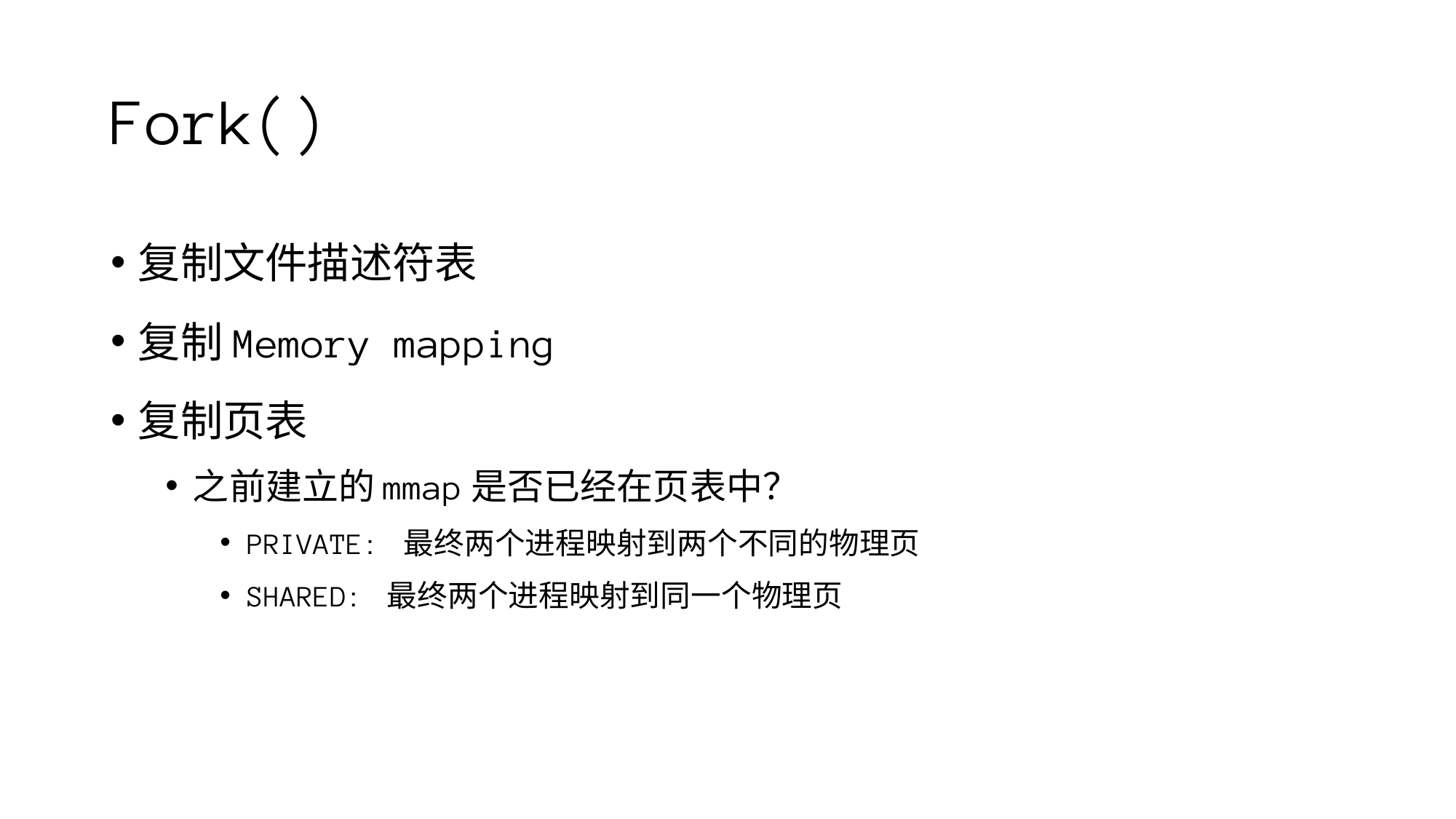

# Fork()
复制文件描述符表
复制Memory mapping
复制页表
之前建立的mmap是否已经在页表中？
PRIVATE: 最终两个进程映射到两个不同的物理页
SHARED: 最终两个进程映射到同一个物理页